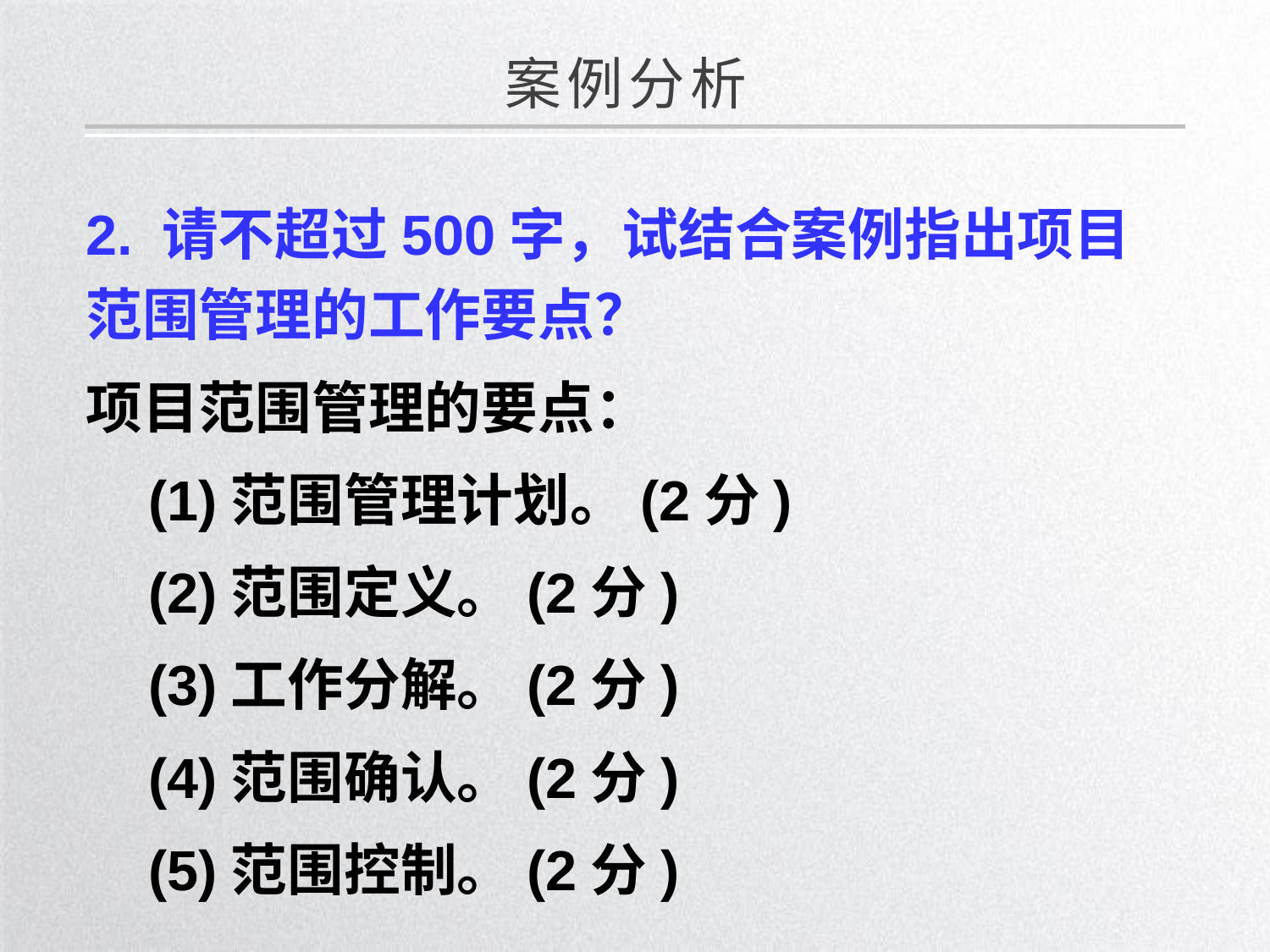

案例分析
2. 请不超过500字，试结合案例指出项目范围管理的工作要点？
项目范围管理的要点：
    (1)范围管理计划。(2分)
    (2)范围定义。(2分)
    (3)工作分解。(2分)
    (4)范围确认。(2分)
    (5)范围控制。(2分)